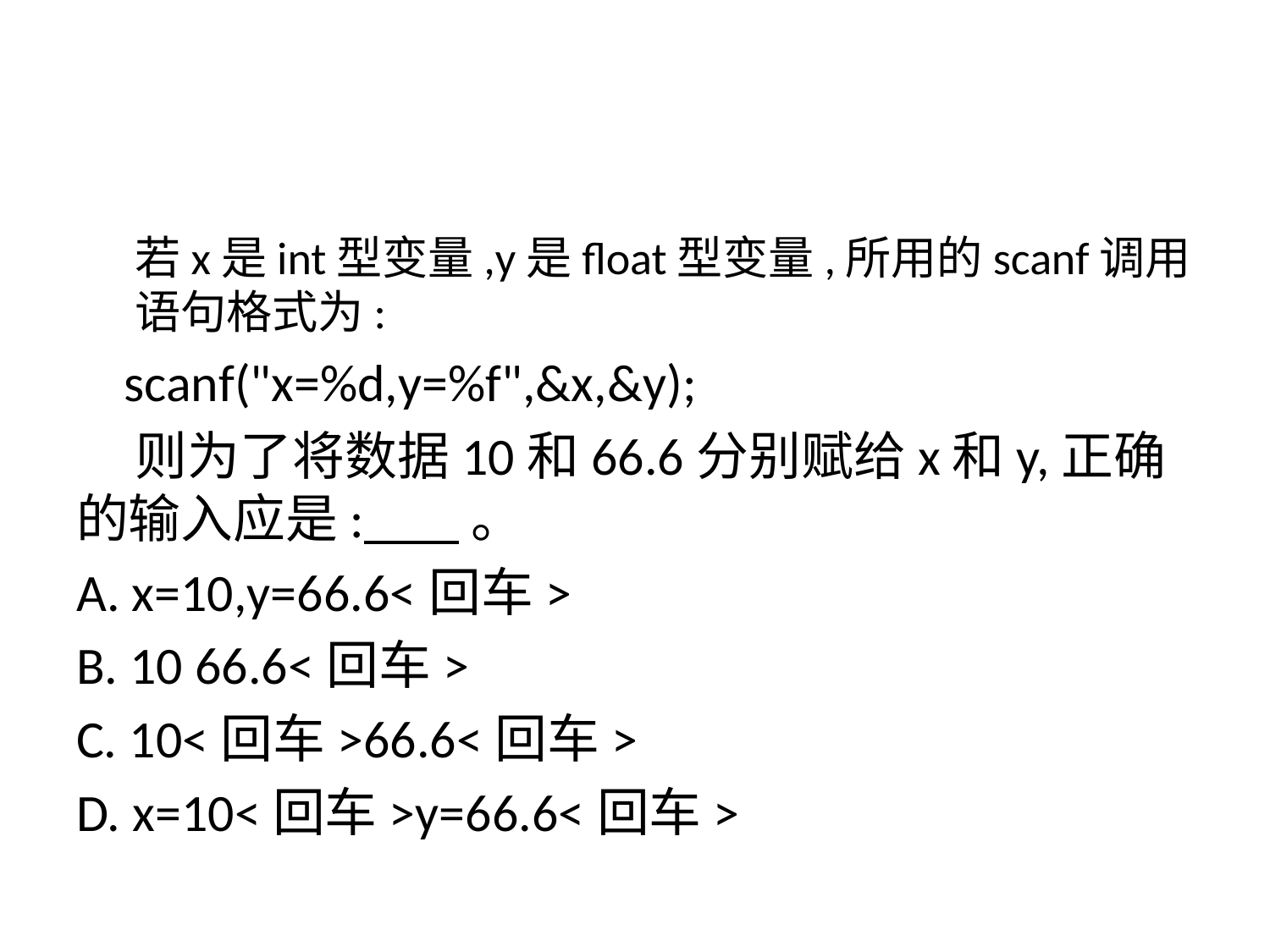

#
若x是int型变量,y是float型变量,所用的scanf调用语句格式为:
    scanf("x=%d,y=%f",&x,&y);
    则为了将数据10和66.6分别赋给x和y,正确的输入应是:        。
A. x=10,y=66.6<回车>
B. 10 66.6<回车>
C. 10<回车>66.6<回车>
D. x=10<回车>y=66.6<回车>